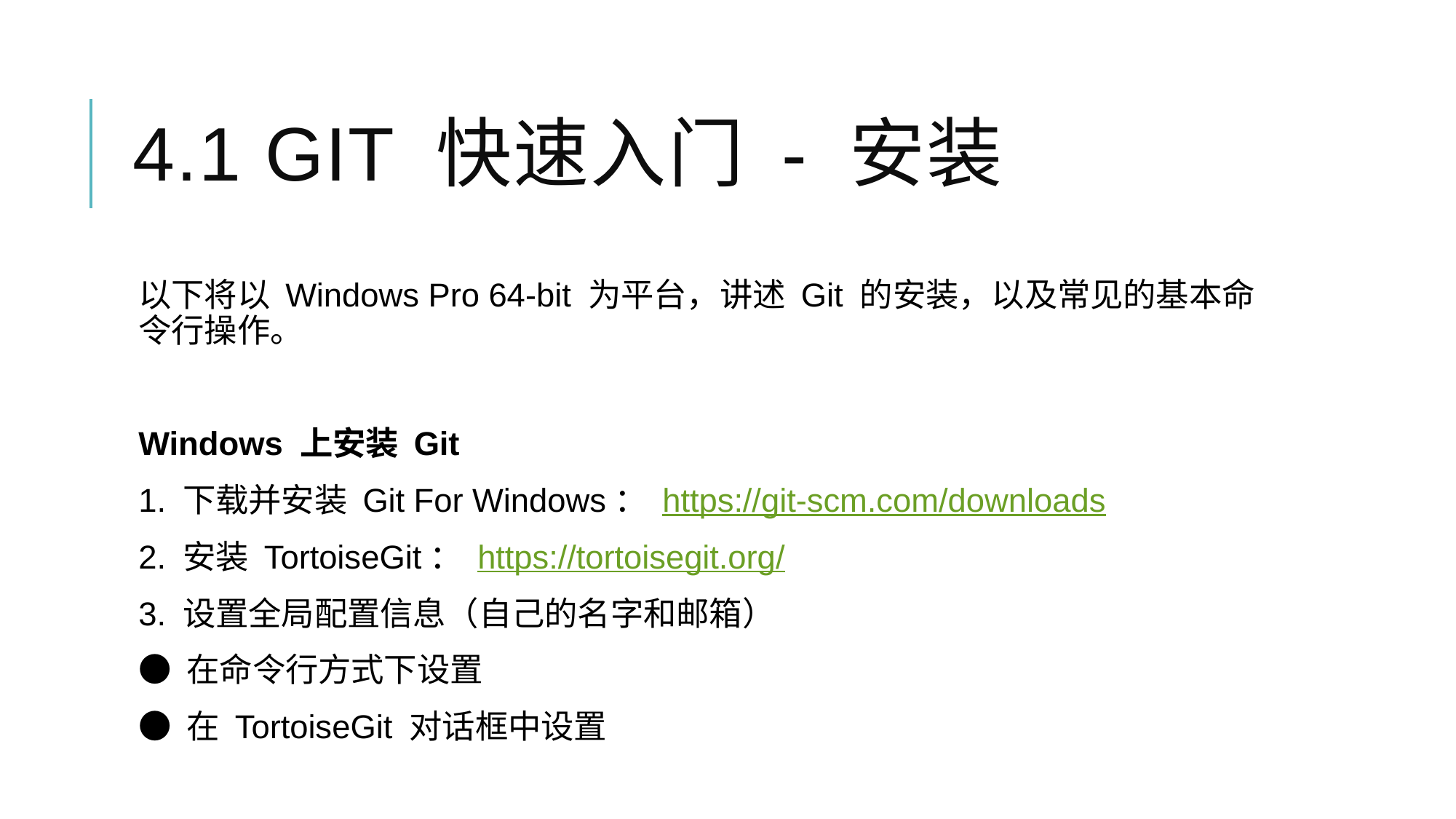

# 4.1 Git 快速入门 - 安装
以下将以 Windows Pro 64-bit 为平台，讲述 Git 的安装，以及常见的基本命令行操作。

Windows 上安装 Git
1. 下载并安装 Git For Windows： https://git-scm.com/downloads
2. 安装 TortoiseGit： https://tortoisegit.org/
3. 设置全局配置信息（自己的名字和邮箱）
● 在命令行方式下设置
● 在 TortoiseGit 对话框中设置